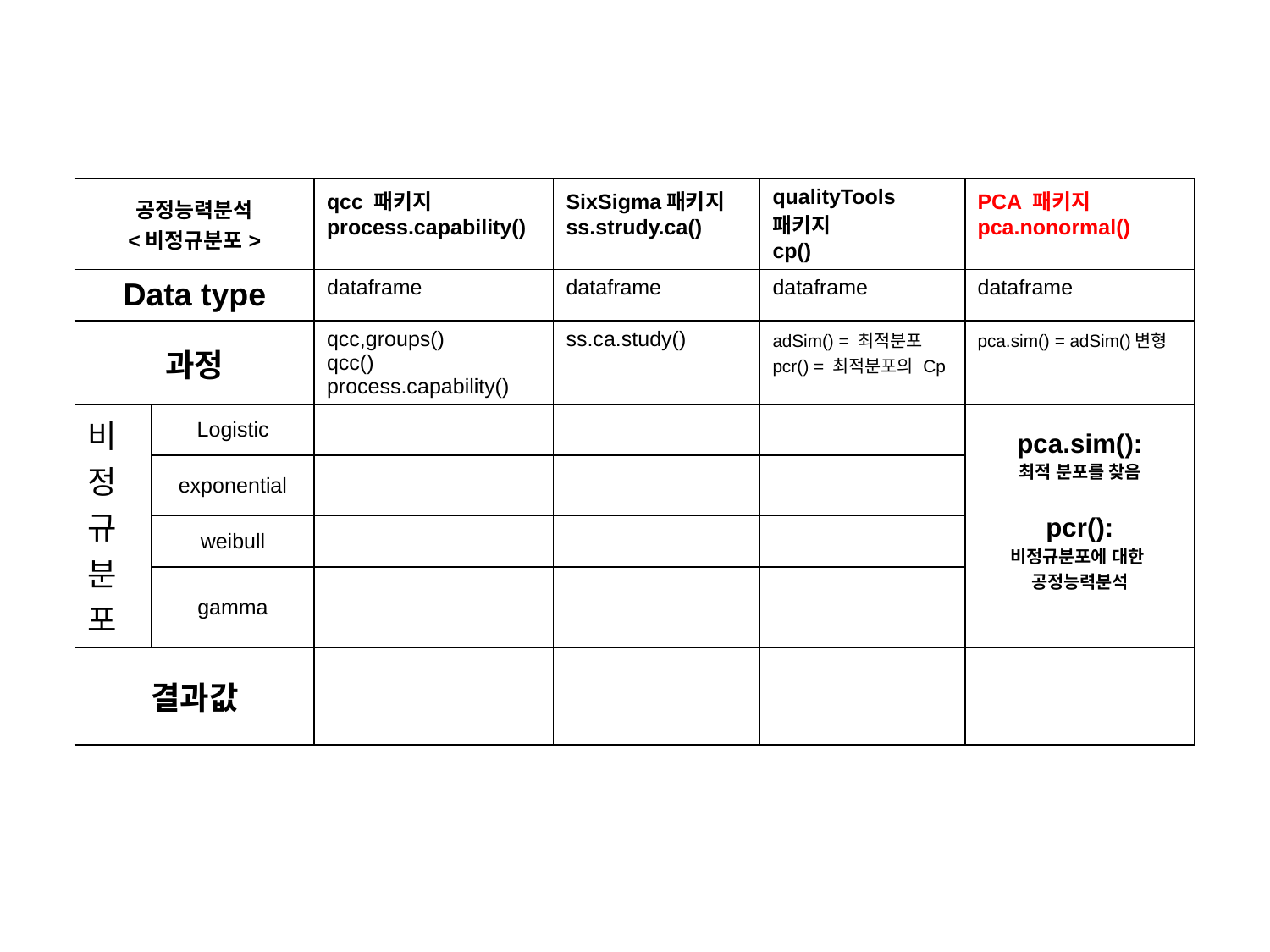

| 공정능력분석 <비정규분포> |  | qcc 패키지 process.capability() | SixSigma패키지 ss.strudy.ca() | qualityTools패키지 cp() | PCA 패키지 pca.nonormal() |
| --- | --- | --- | --- | --- | --- |
| Data type |  | dataframe | dataframe | dataframe | dataframe |
| 과정 |  | qcc,groups() qcc() process.capability() | ss.ca.study() | adSim() = 최적분포 pcr() = 최적분포의 Cp | pca.sim() = adSim()변형 |
| 비 정 규분포 | Logistic |  |  |  | pca.sim(): 최적 분포를 찾음 pcr(): 비정규분포에 대한 공정능력분석 |
|  | exponential |  |  |  |  |
|  | weibull |  |  |  |  |
|  | gamma |  |  |  |  |
| 결과값 |  |  |  |  |  |
| PCA Plug in 패키지 모듈 | R 패키지 |  |  |  |  |
| --- | --- | --- | --- | --- | --- |
|  | qcc 패키지 | Sixsigma 패키지 | qcr 패키지 | Quality Tools 패키지 | PCA 패키지 |
| 공정능력분석 (정규분포) | process. capability() | ss.study.ca) | qcs.cp() | cp() | pca.normdist |
| 공정능력분석 (군간/군내) |  |  |  |  | pca.withBet |
| 공정능력분석 (비정규) |  |  |  | pcr() |  |
| 공정능력분석 (이항분포) |  |  |  |  | pca.bino |
| 공정능력분석 (포아송분포) |  |  |  |  | pca.pos |